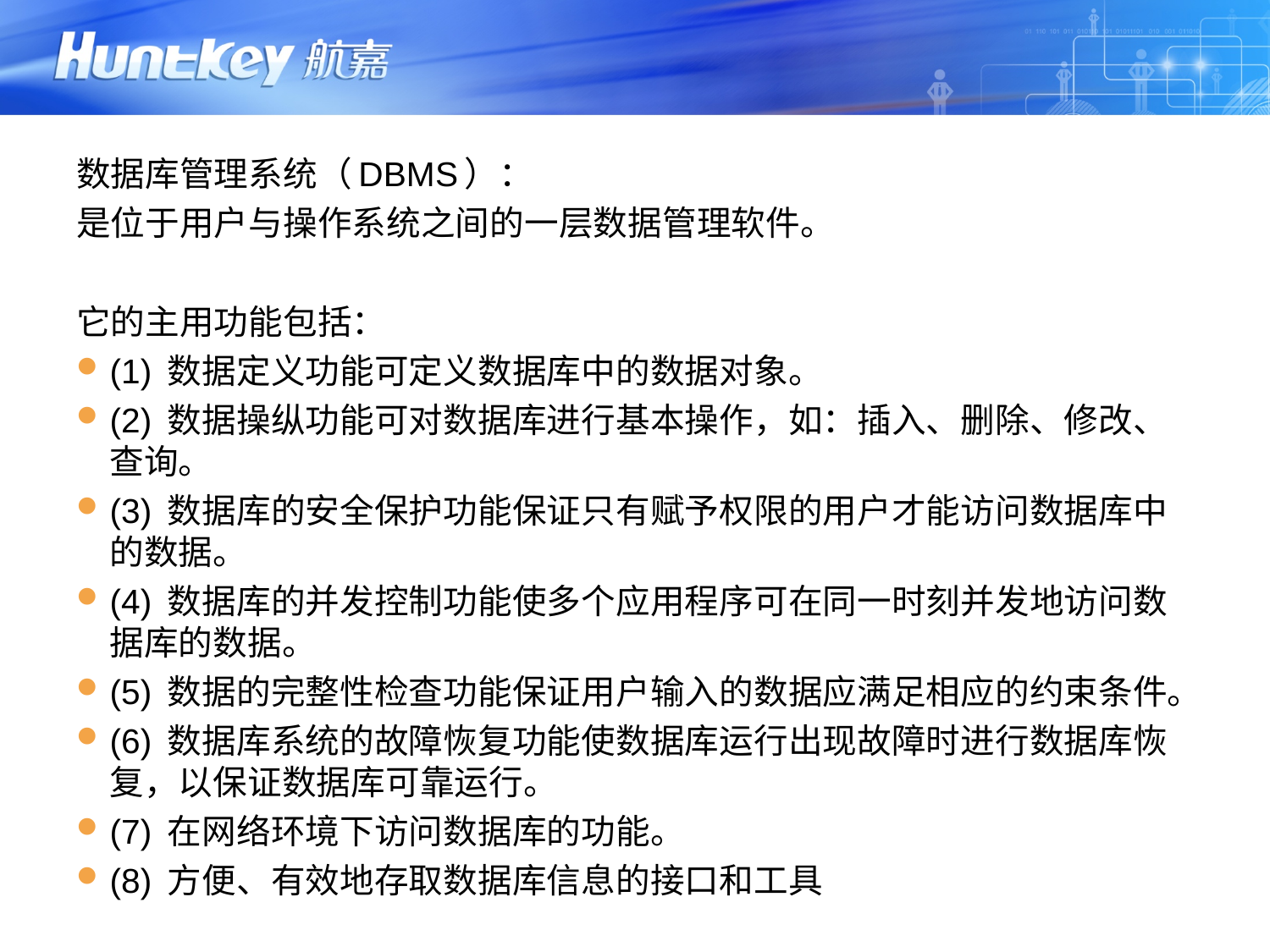

数据库管理系统（DBMS）：
是位于用户与操作系统之间的一层数据管理软件。

它的主用功能包括：
(1) 数据定义功能可定义数据库中的数据对象。
(2) 数据操纵功能可对数据库进行基本操作，如：插入、删除、修改、查询。
(3) 数据库的安全保护功能保证只有赋予权限的用户才能访问数据库中的数据。
(4) 数据库的并发控制功能使多个应用程序可在同一时刻并发地访问数据库的数据。
(5) 数据的完整性检查功能保证用户输入的数据应满足相应的约束条件。
(6) 数据库系统的故障恢复功能使数据库运行出现故障时进行数据库恢复，以保证数据库可靠运行。
(7) 在网络环境下访问数据库的功能。
(8) 方便、有效地存取数据库信息的接口和工具